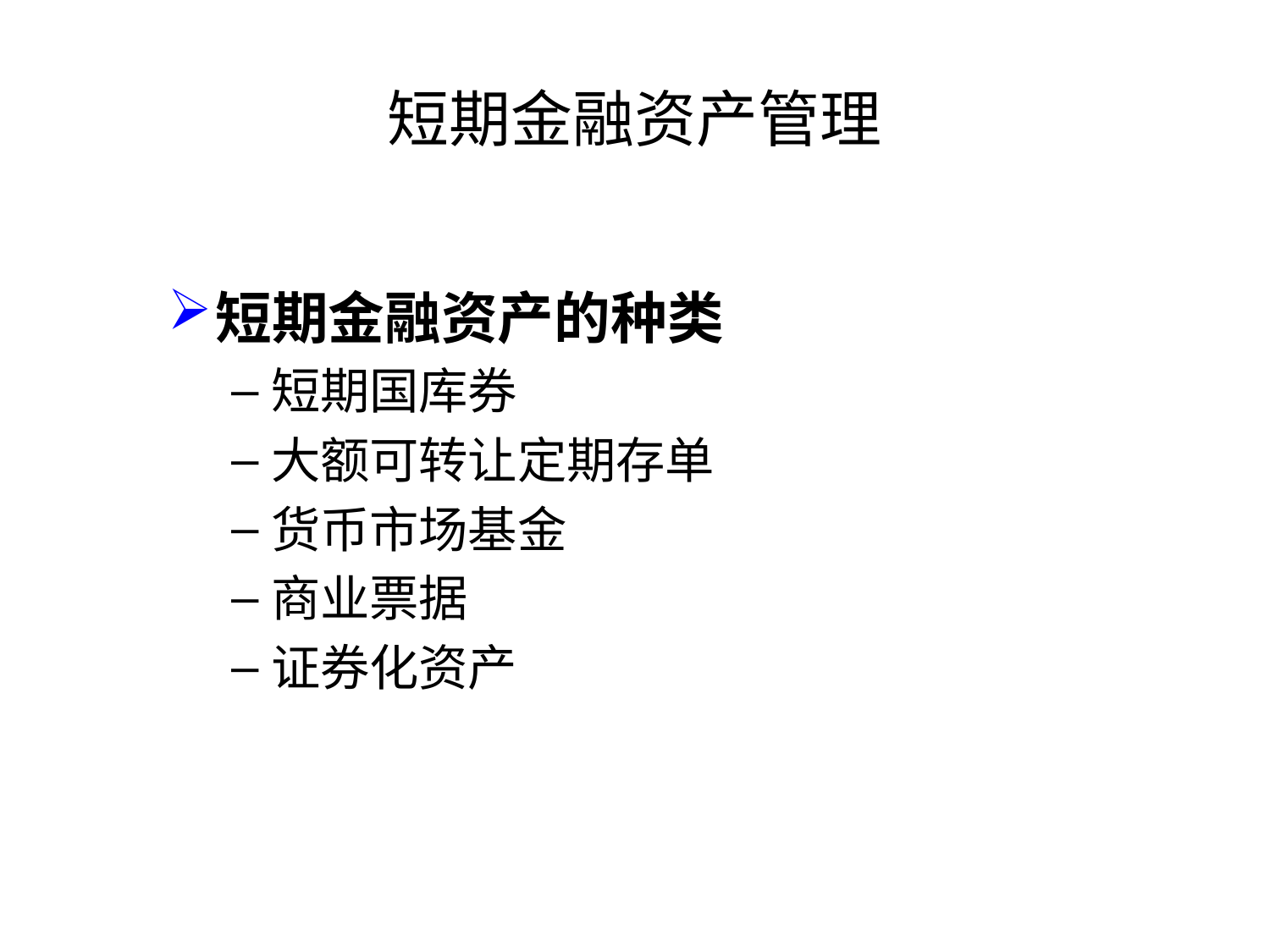

短期金融资产管理
短期金融资产的种类
短期国库券
大额可转让定期存单
货币市场基金
商业票据
证券化资产